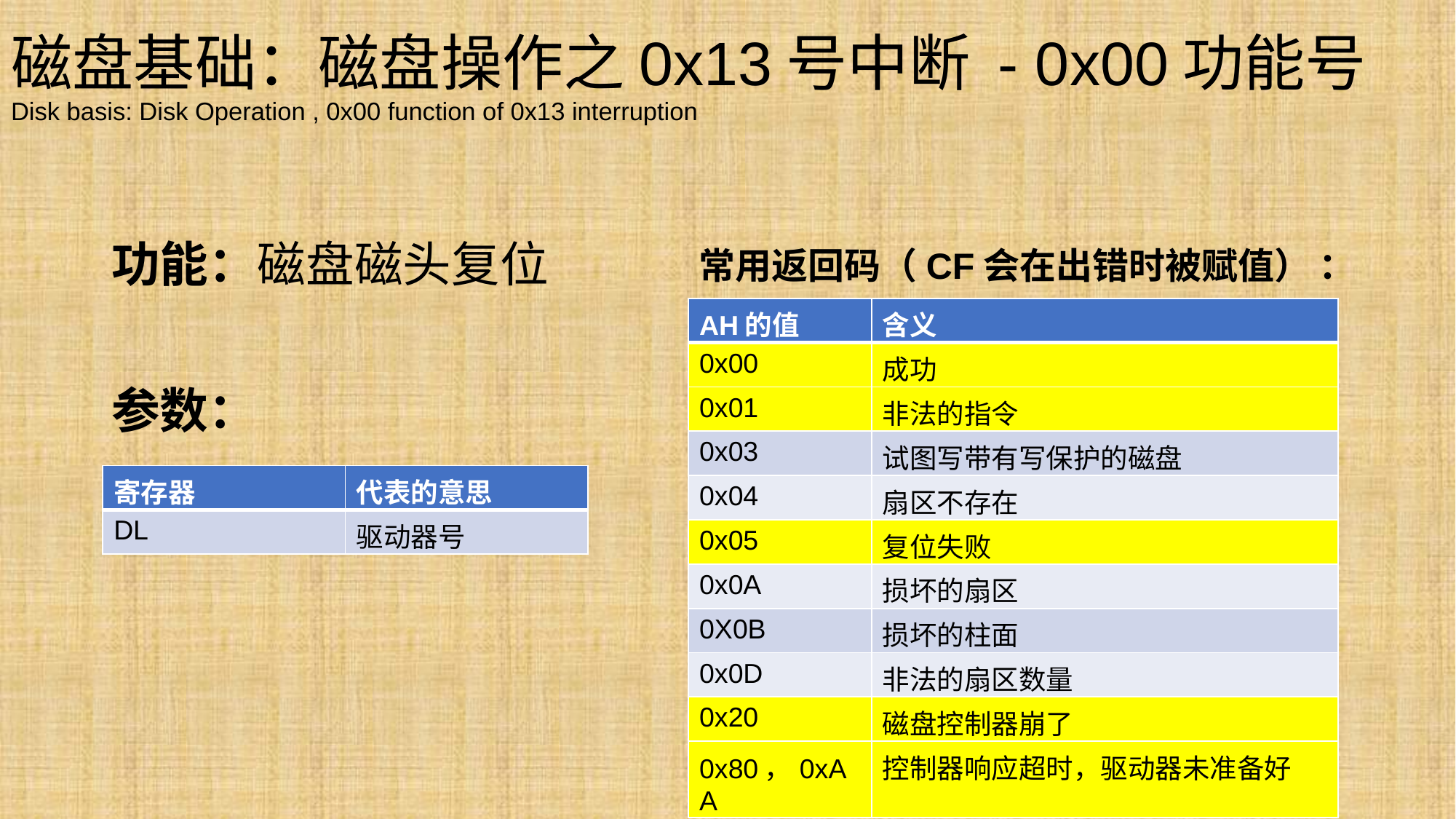

# 磁盘基础：磁盘操作之0x13号中断 - 0x00功能号 Disk basis: Disk Operation , 0x00 function of 0x13 interruption
功能：磁盘磁头复位
常用返回码（CF会在出错时被赋值） ：
| AH的值 | 含义 |
| --- | --- |
| 0x00 | 成功 |
| 0x01 | 非法的指令 |
| 0x03 | 试图写带有写保护的磁盘 |
| 0x04 | 扇区不存在 |
| 0x05 | 复位失败 |
| 0x0A | 损坏的扇区 |
| 0X0B | 损坏的柱面 |
| 0x0D | 非法的扇区数量 |
| 0x20 | 磁盘控制器崩了 |
| 0x80，0xAA | 控制器响应超时，驱动器未准备好 |
参数：
| 寄存器 | 代表的意思 |
| --- | --- |
| DL | 驱动器号 |